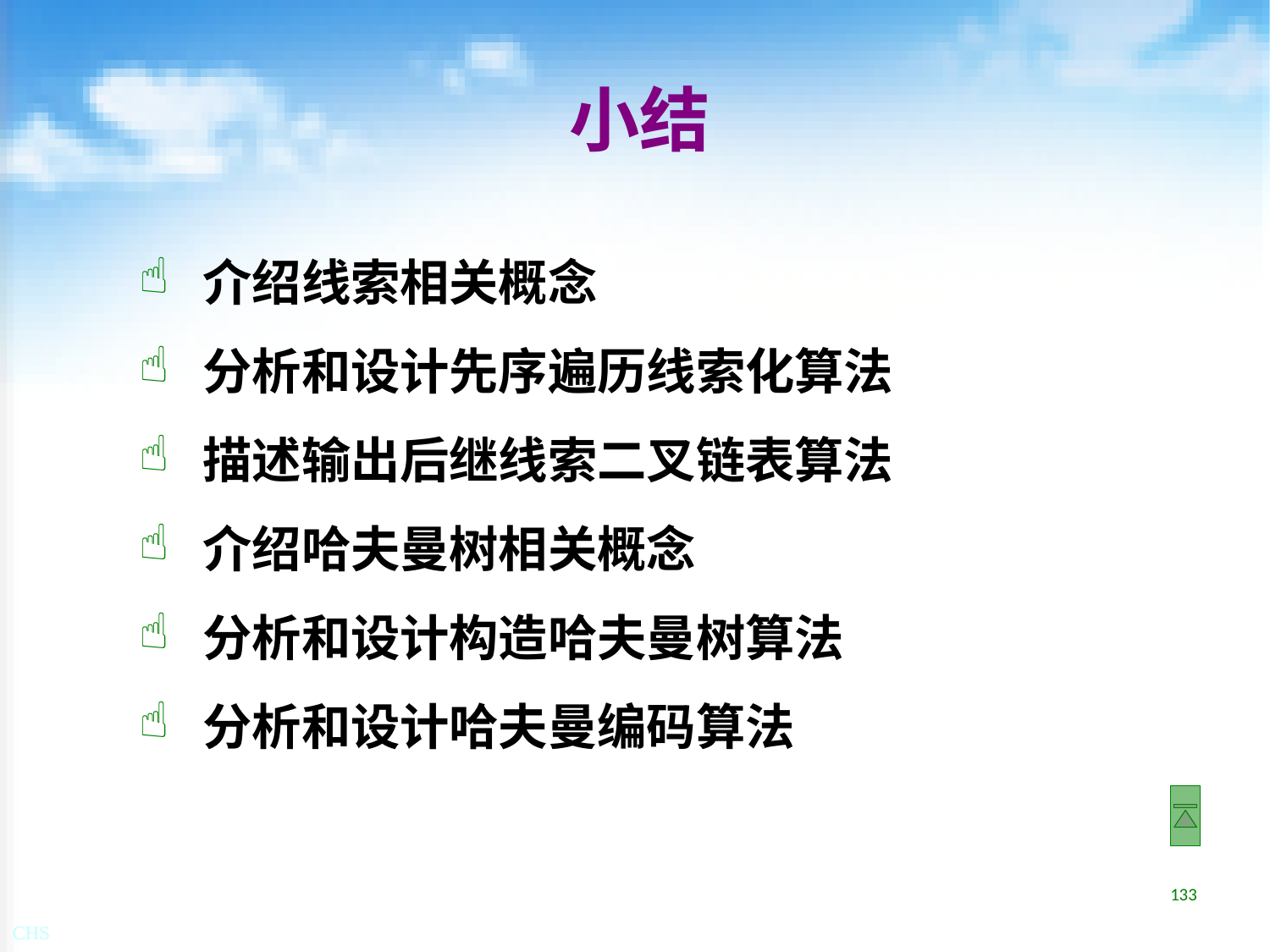

# 小结
介绍线索相关概念
分析和设计先序遍历线索化算法
描述输出后继线索二叉链表算法
介绍哈夫曼树相关概念
分析和设计构造哈夫曼树算法
分析和设计哈夫曼编码算法

133